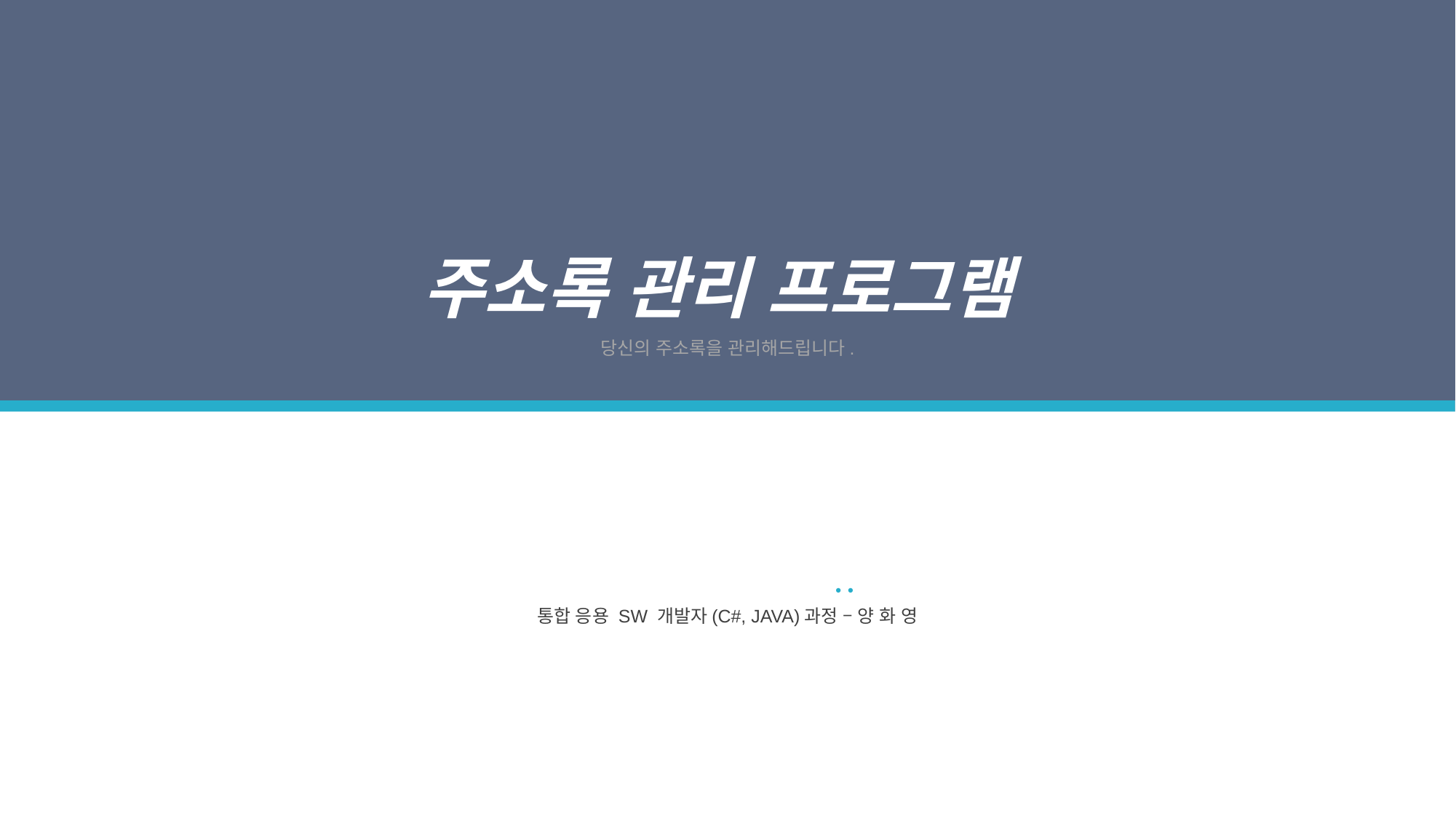

주소록 관리 프로그램
당신의 주소록을 관리해드립니다.
통합 응용 SW 개발자(C#, JAVA)과정 – 양 화 영
●  ●